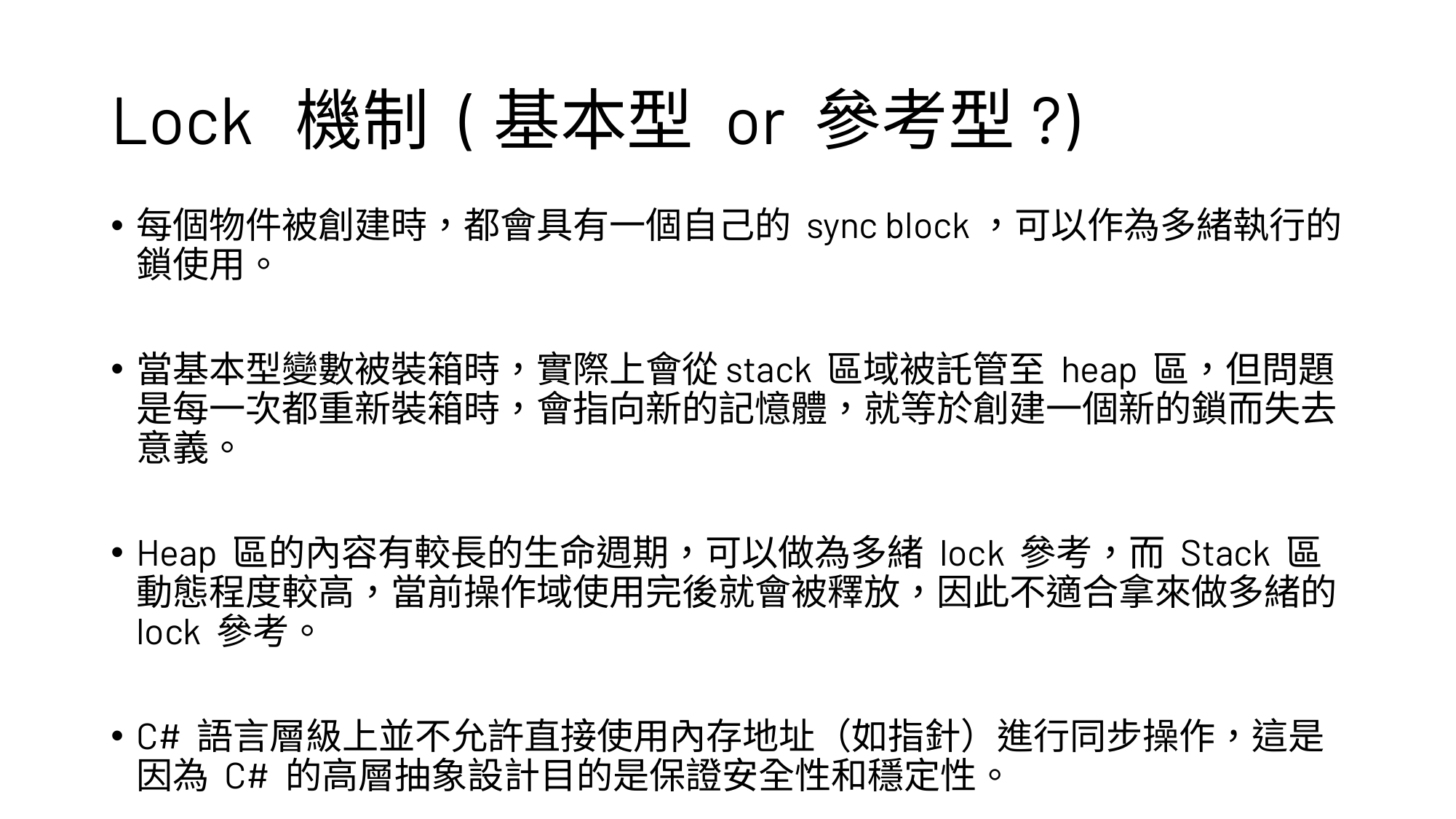

# Lock  機制 (基本型 or 參考型?)
每個物件被創建時，都會具有一個自己的 sync block，可以作為多緒執行的鎖使用。

當基本型變數被裝箱時，實際上會從stack 區域被託管至 heap 區，但問題是每一次都重新裝箱時，會指向新的記憶體，就等於創建一個新的鎖而失去意義。

Heap 區的內容有較長的生命週期，可以做為多緒 lock 參考，而 Stack 區動態程度較高，當前操作域使用完後就會被釋放，因此不適合拿來做多緒的 lock 參考。

C# 語言層級上並不允許直接使用內存地址（如指針）進行同步操作，這是因為 C# 的高層抽象設計目的是保證安全性和穩定性。